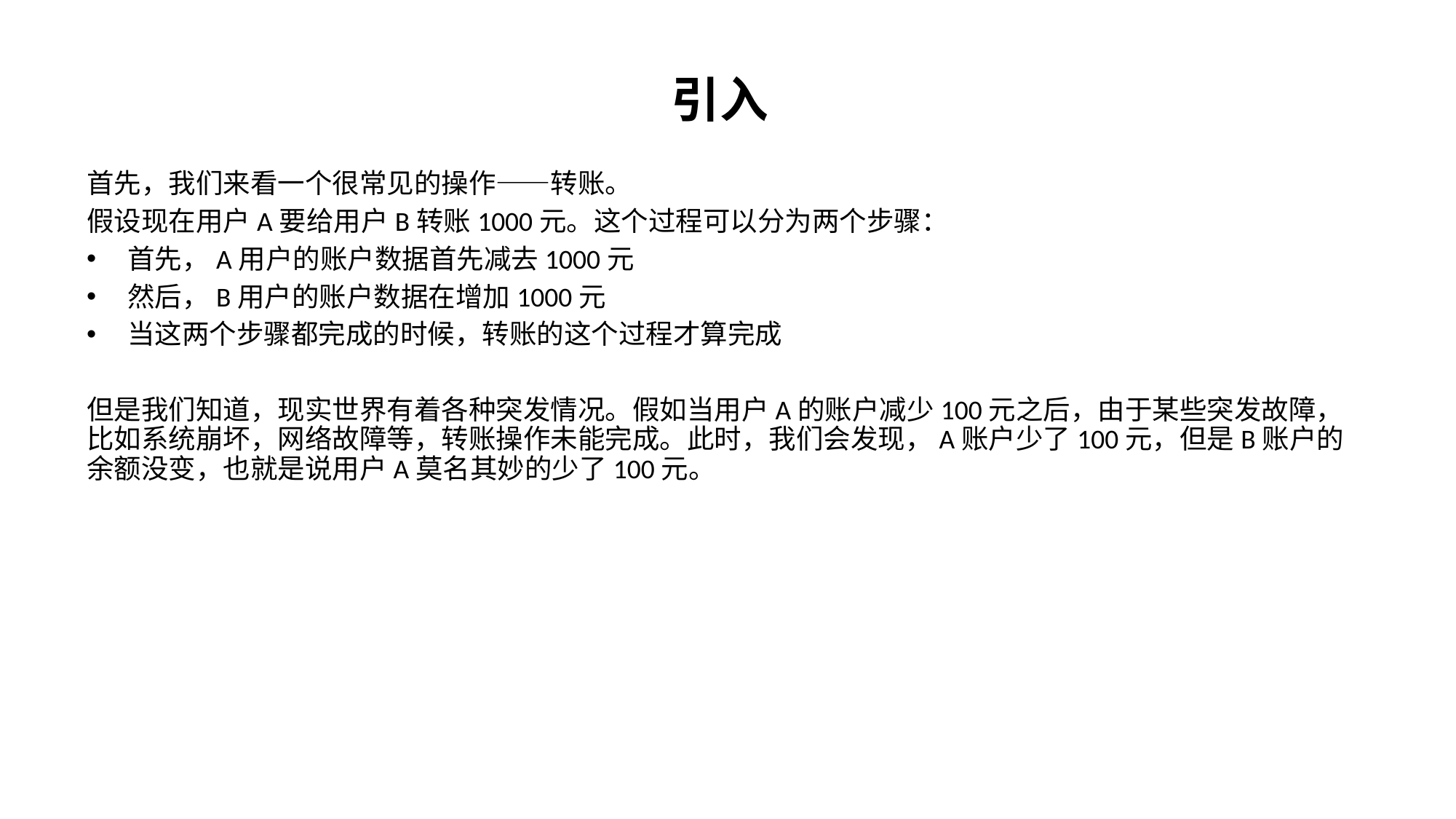

引入
首先，我们来看一个很常见的操作——转账。
假设现在用户A要给用户B转账1000元。这个过程可以分为两个步骤：
首先，A用户的账户数据首先减去1000元
然后，B用户的账户数据在增加1000元
当这两个步骤都完成的时候，转账的这个过程才算完成

但是我们知道，现实世界有着各种突发情况。假如当用户A的账户减少100元之后，由于某些突发故障，比如系统崩坏，网络故障等，转账操作未能完成。此时，我们会发现，A账户少了100元，但是B账户的余额没变，也就是说用户A莫名其妙的少了100元。